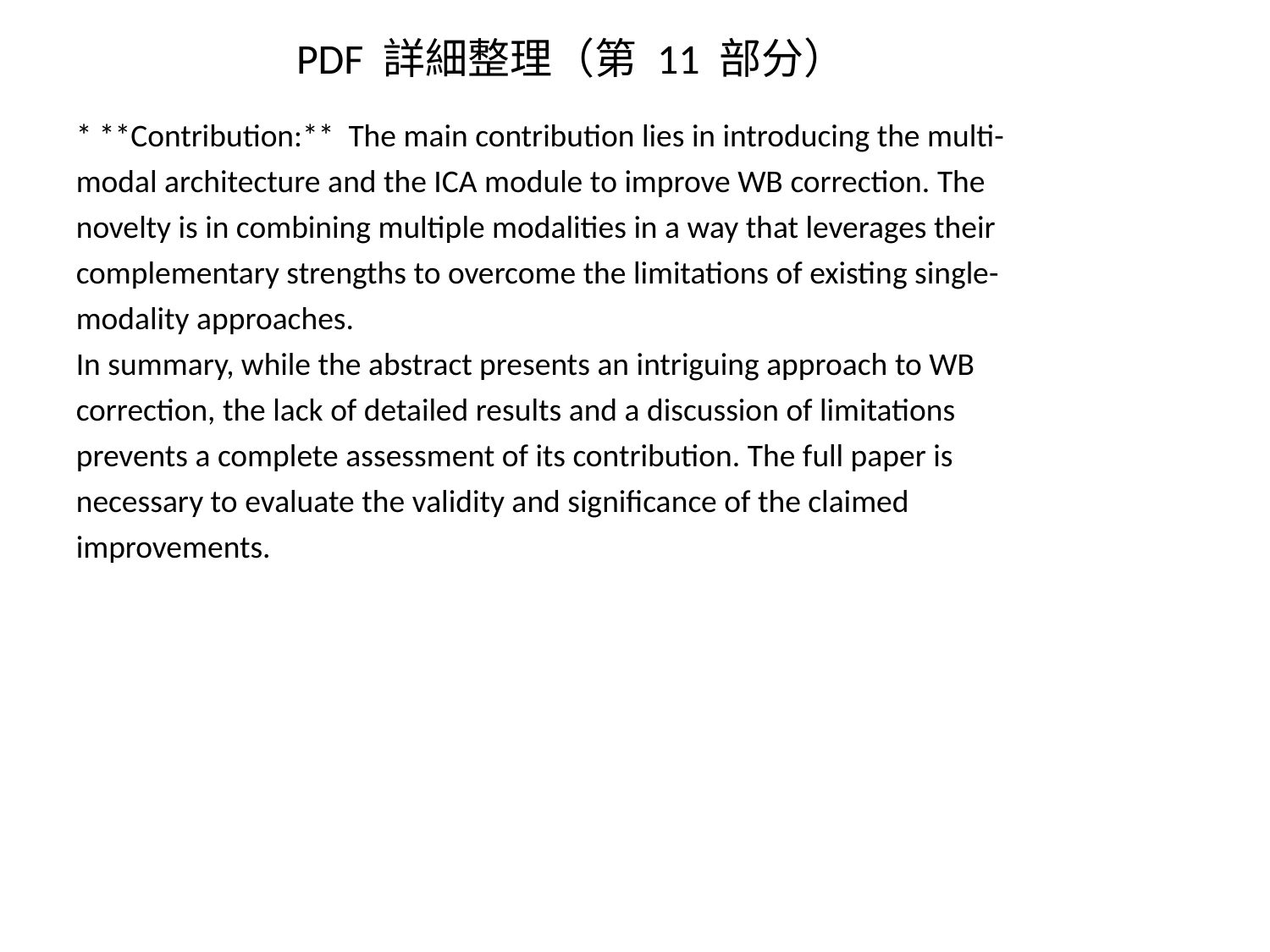

PDF 詳細整理（第 11 部分）

* **Contribution:**  The main contribution lies in introducing the multi-modal architecture and the ICA module to improve WB correction. The novelty is in combining multiple modalities in a way that leverages their complementary strengths to overcome the limitations of existing single-modality approaches.
In summary, while the abstract presents an intriguing approach to WB correction, the lack of detailed results and a discussion of limitations prevents a complete assessment of its contribution. The full paper is necessary to evaluate the validity and significance of the claimed improvements.